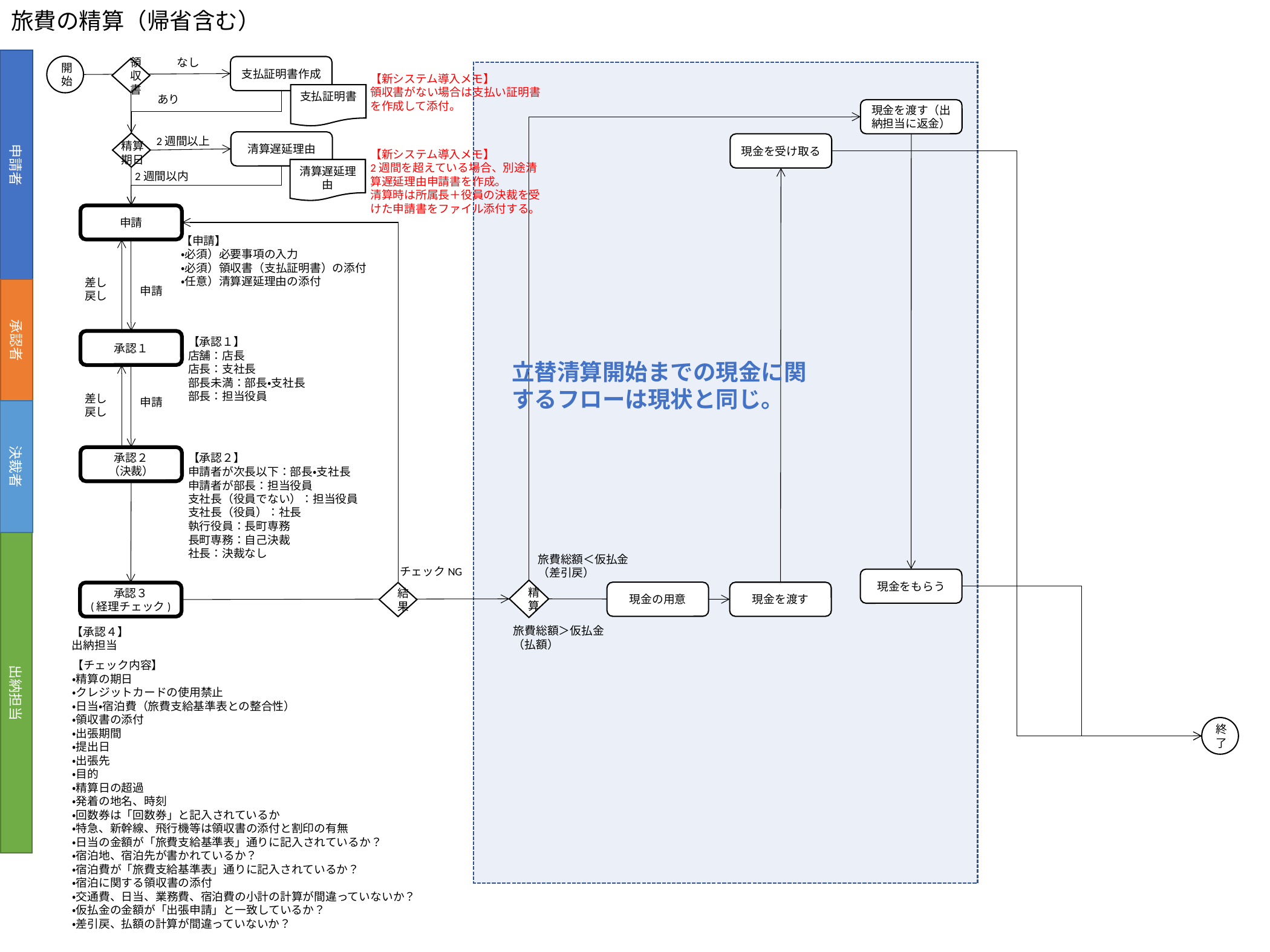

旅費の精算（帰省含む）
申請者
なし
開始
支払証明書作成
領収書

【新システム導入メモ】
領収書がない場合は支払い証明書を作成して添付。
支払証明書
あり
現金を渡す（出納担当に返金）
2週間以上
清算遅延理由

現金を受け取る
精算期日
【新システム導入メモ】
2週間を超えている場合、別途清算遅延理由申請書を作成。
清算時は所属長＋役員の決裁を受けた申請書をファイル添付する。
清算遅延理由
2週間以内
申請
【申請】
・必須）必要事項の入力
・必須）領収書（支払証明書）の添付
・任意）清算遅延理由の添付
差し戻し
承認者
申請
【承認１】
店舗：店長
店長：支社長
部長未満：部長・支社長
部長：担当役員
承認１
立替清算開始までの現金に関するフローは現状と同じ。
差し戻し
申請
決裁者
【承認２】
申請者が次長以下：部長・支社長
申請者が部長：担当役員
支社長（役員でない）：担当役員
支社長（役員）：社長
執行役員：長町専務
長町専務：自己決裁
社長：決裁なし
承認２
（決裁）
出納担当
旅費総額＜仮払金
（差引戻）
チェックNG
現金をもらう
精算
現金の用意
現金を渡す
承認３
(経理チェック)
結果
旅費総額＞仮払金
（払額）
【承認４】
出納担当
【チェック内容】
・精算の期日
・クレジットカードの使用禁止
・日当・宿泊費（旅費支給基準表との整合性）
・領収書の添付
・出張期間
・提出日
・出張先
・目的
・精算日の超過
・発着の地名、時刻
・回数券は「回数券」と記入されているか
・特急、新幹線、飛行機等は領収書の添付と割印の有無
・日当の金額が「旅費支給基準表」通りに記入されているか？
・宿泊地、宿泊先が書かれているか？
・宿泊費が「旅費支給基準表」通りに記入されているか？
・宿泊に関する領収書の添付
・交通費、日当、業務費、宿泊費の小計の計算が間違っていないか？
・仮払金の金額が「出張申請」と一致しているか？
・差引戻、払額の計算が間違っていないか？
終了